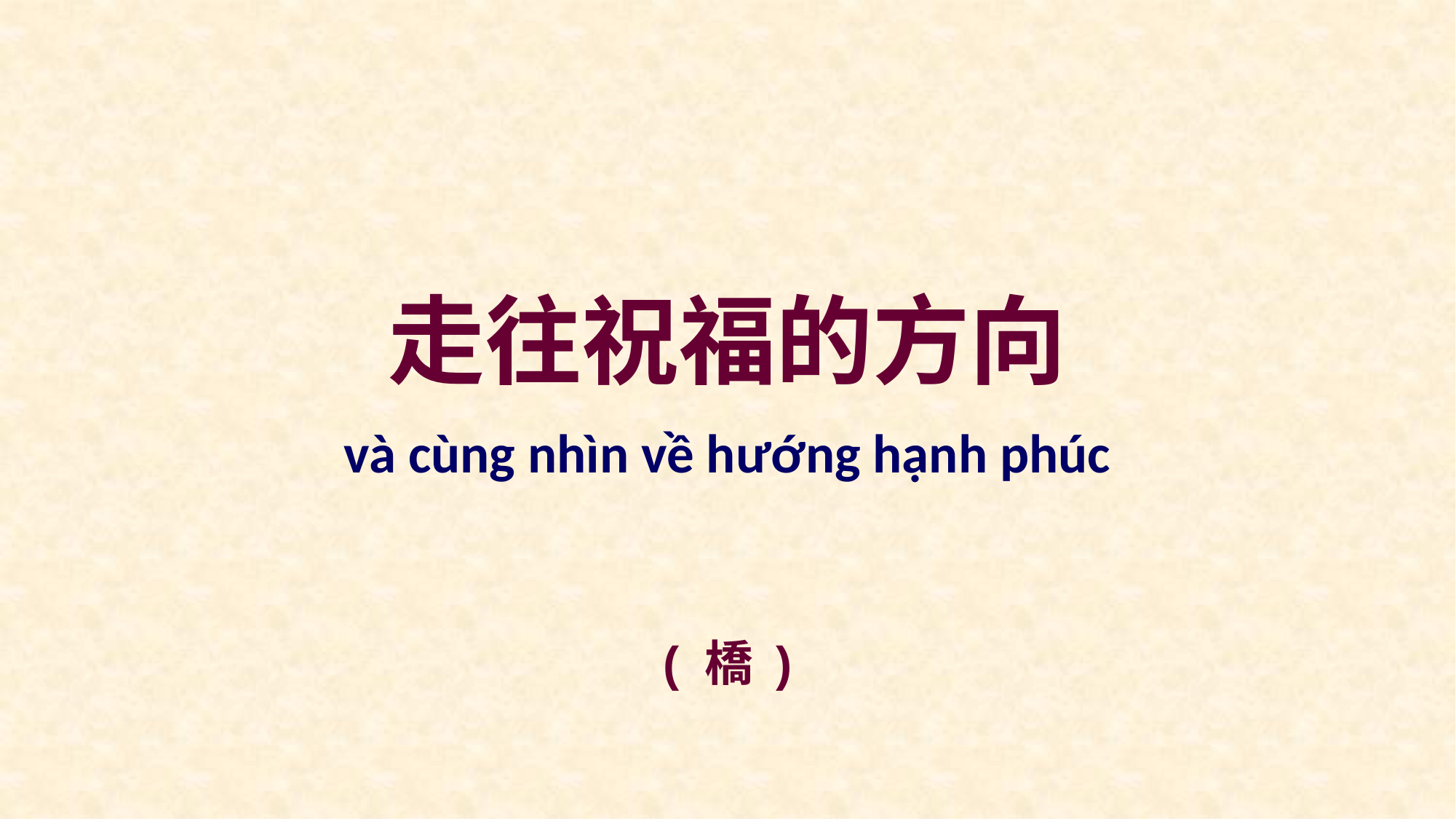

走往祝福的方向
và cùng nhìn về hướng hạnh phúc
( 橋 )